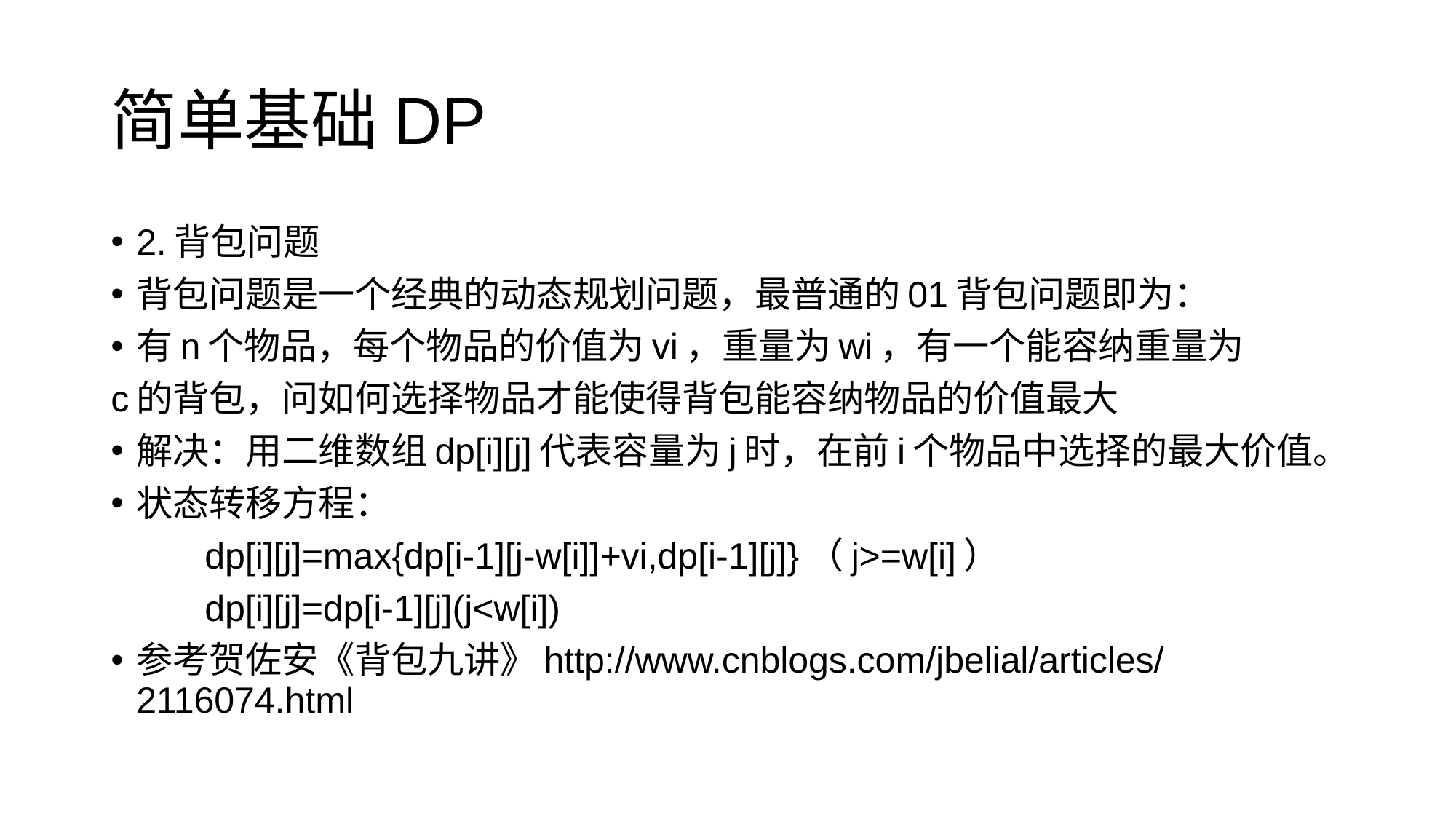

# 简单基础DP
2.背包问题
背包问题是一个经典的动态规划问题，最普通的01背包问题即为：
有n个物品，每个物品的价值为vi，重量为wi，有一个能容纳重量为
c的背包，问如何选择物品才能使得背包能容纳物品的价值最大
解决：用二维数组dp[i][j]代表容量为j时，在前i个物品中选择的最大价值。
状态转移方程：
		dp[i][j]=max{dp[i-1][j-w[i]]+vi,dp[i-1][j]}（j>=w[i]）
		dp[i][j]=dp[i-1][j](j<w[i])
参考贺佐安《背包九讲》http://www.cnblogs.com/jbelial/articles/2116074.html